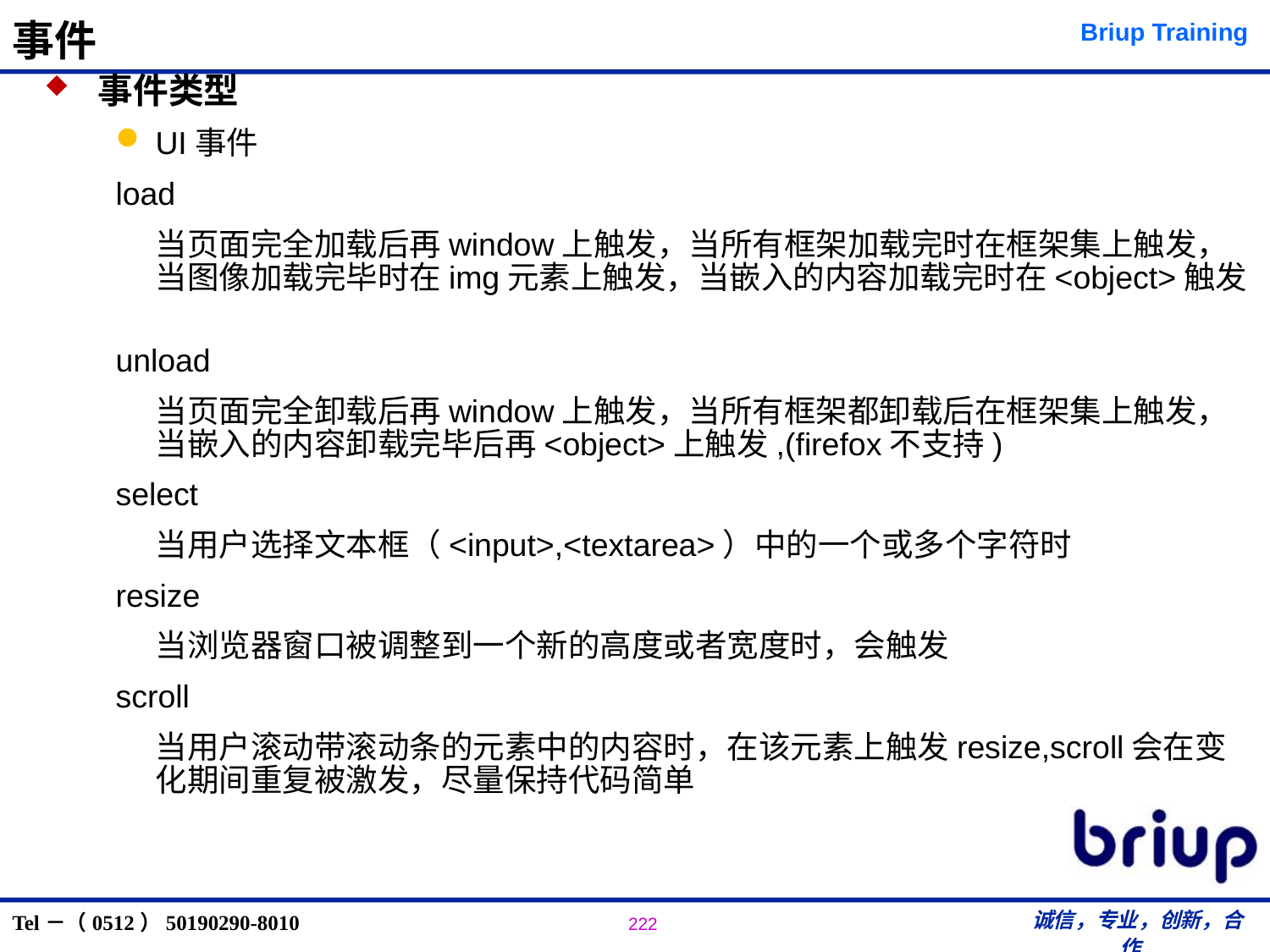

# 事件
 事件类型
UI事件
load
	当页面完全加载后再window上触发，当所有框架加载完时在框架集上触发，当图像加载完毕时在img元素上触发，当嵌入的内容加载完时在<object>触发
unload
	当页面完全卸载后再window上触发，当所有框架都卸载后在框架集上触发，当嵌入的内容卸载完毕后再<object>上触发,(firefox不支持)
select
	当用户选择文本框（<input>,<textarea>）中的一个或多个字符时
resize
	当浏览器窗口被调整到一个新的高度或者宽度时，会触发
scroll
	当用户滚动带滚动条的元素中的内容时，在该元素上触发resize,scroll会在变化期间重复被激发，尽量保持代码简单